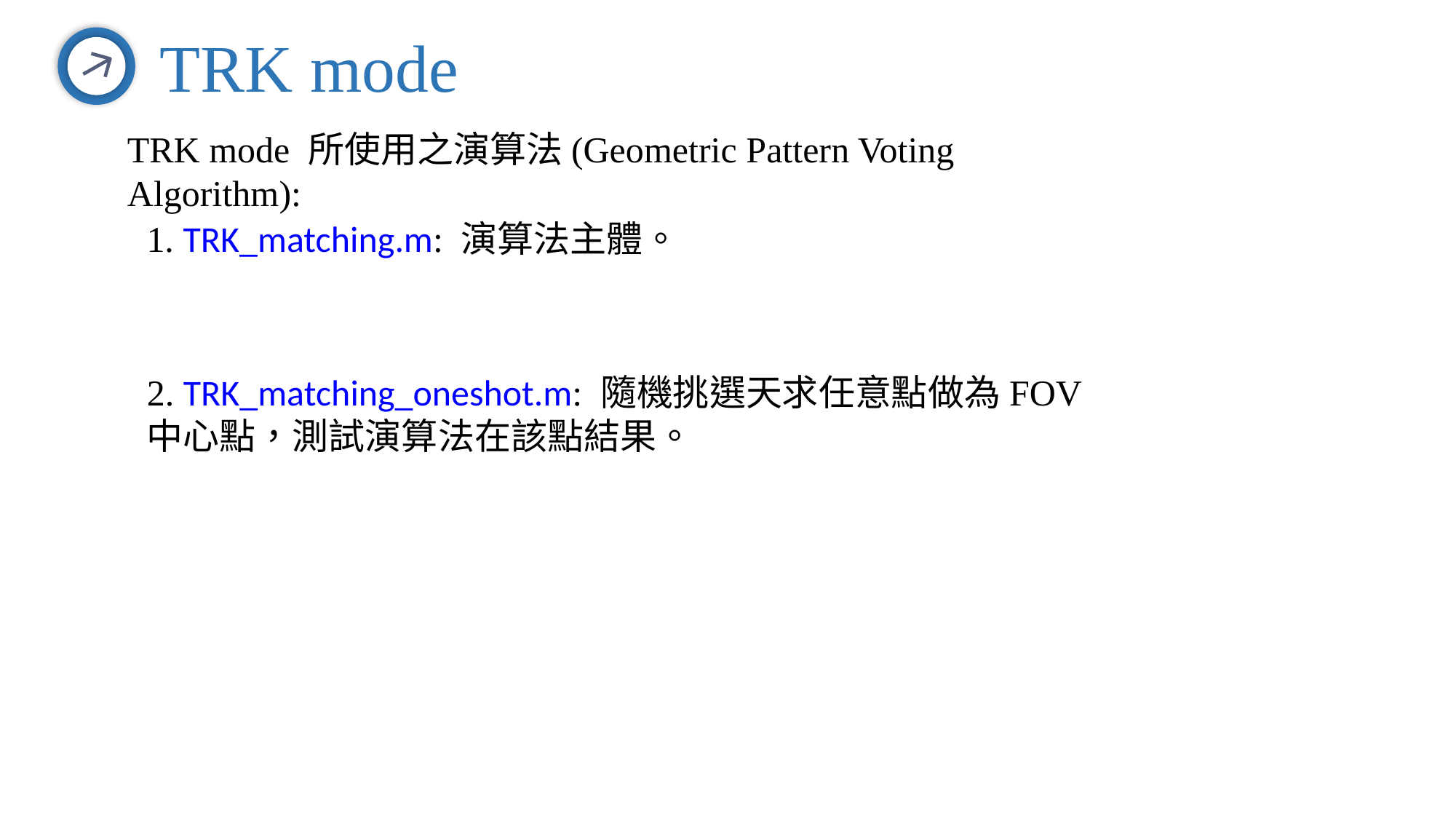

TRK mode

TRK mode 所使用之演算法(Geometric Pattern Voting Algorithm):
1. TRK_matching.m: 演算法主體。
2. TRK_matching_oneshot.m: 隨機挑選天求任意點做為FOV中心點，測試演算法在該點結果。